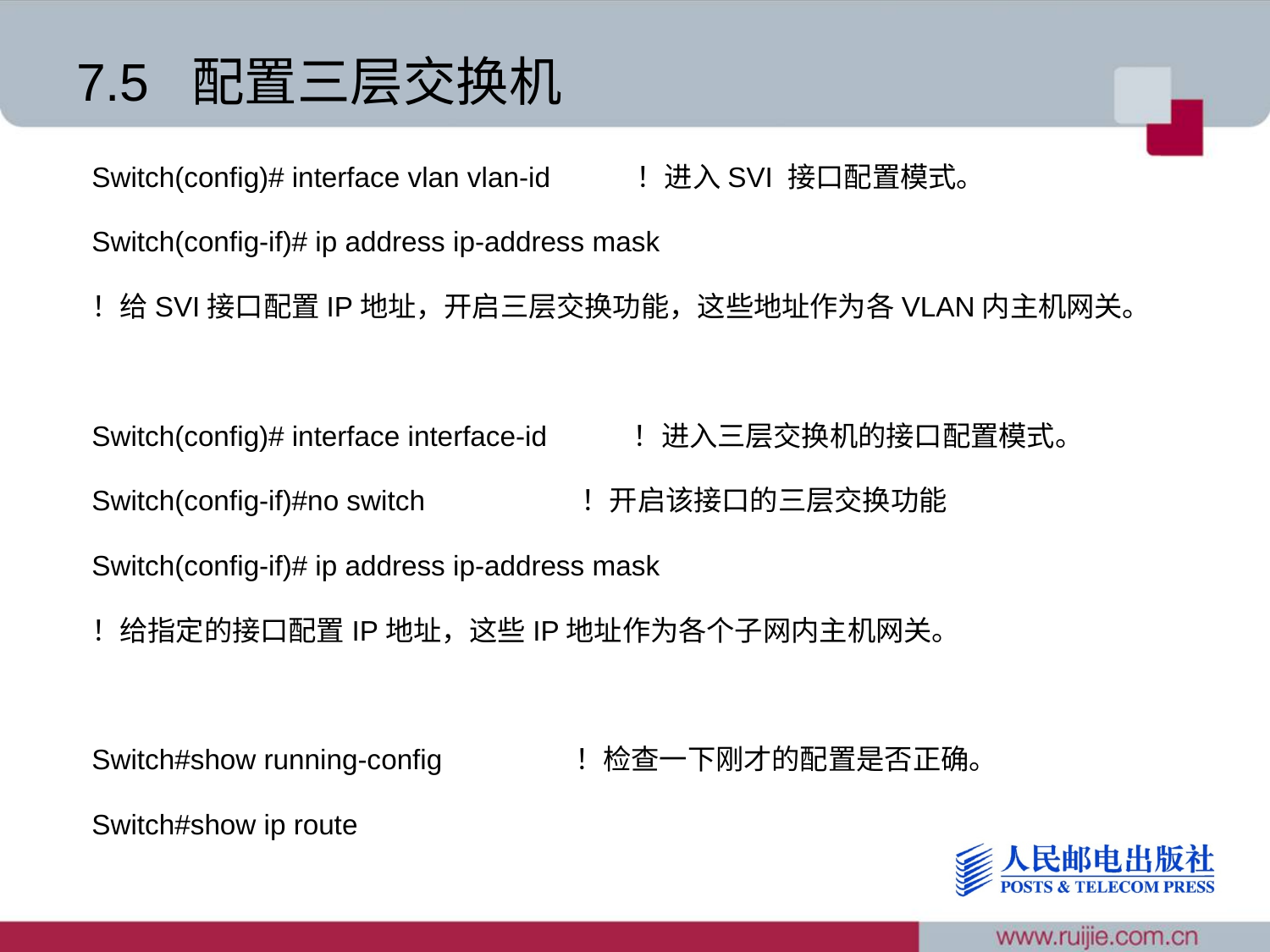

# 7.5  配置三层交换机
Switch(config)# interface vlan vlan-id          ！进入SVI 接口配置模式。
Switch(config-if)# ip address ip-address mask
！给SVI接口配置IP地址，开启三层交换功能，这些地址作为各VLAN内主机网关。

Switch(config)# interface interface-id          ！进入三层交换机的接口配置模式。
Switch(config-if)#no switch                   ！开启该接口的三层交换功能
Switch(config-if)# ip address ip-address mask
！给指定的接口配置IP地址，这些IP地址作为各个子网内主机网关。

Switch#show running-config                ！检查一下刚才的配置是否正确。
Switch#show ip route